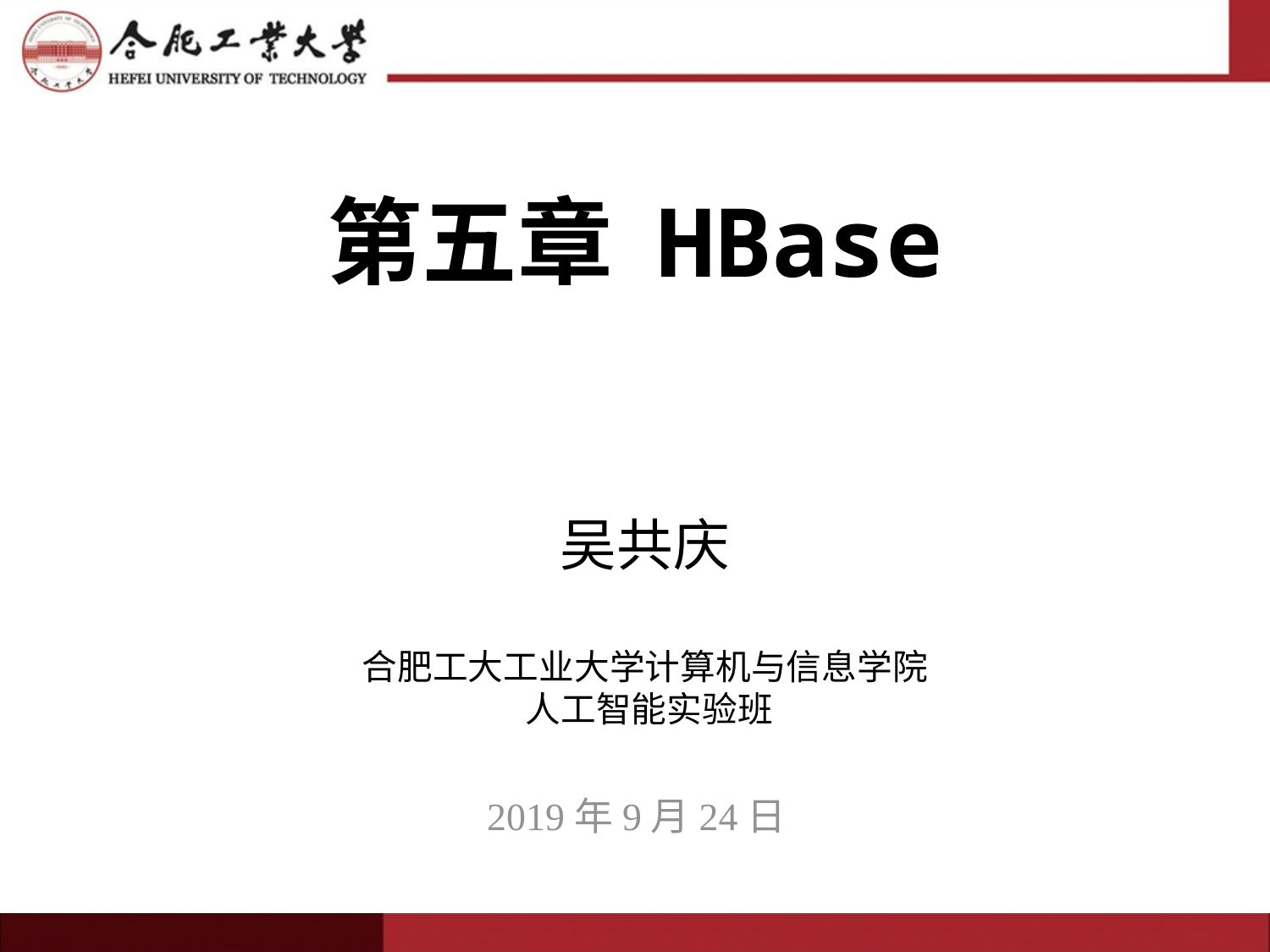

# 第五章 HBase
吴共庆

合肥工大工业大学计算机与信息学院
 人工智能实验班

2019年9月24日